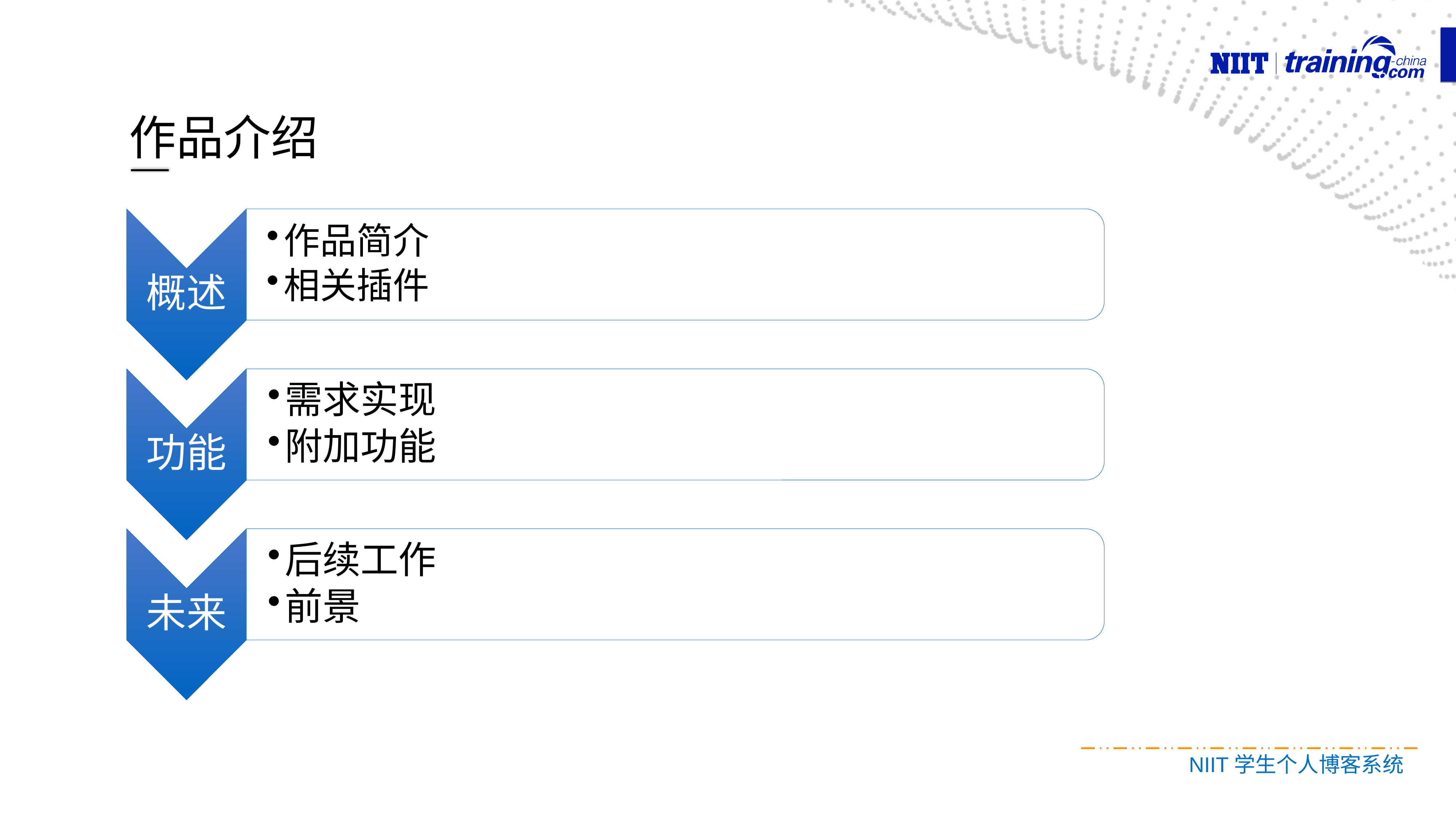

# 作品介绍

概述
作品简介
相关插件
功能
需求实现
附加功能
未来
后续工作
前景

NIIT学生个人博客系统